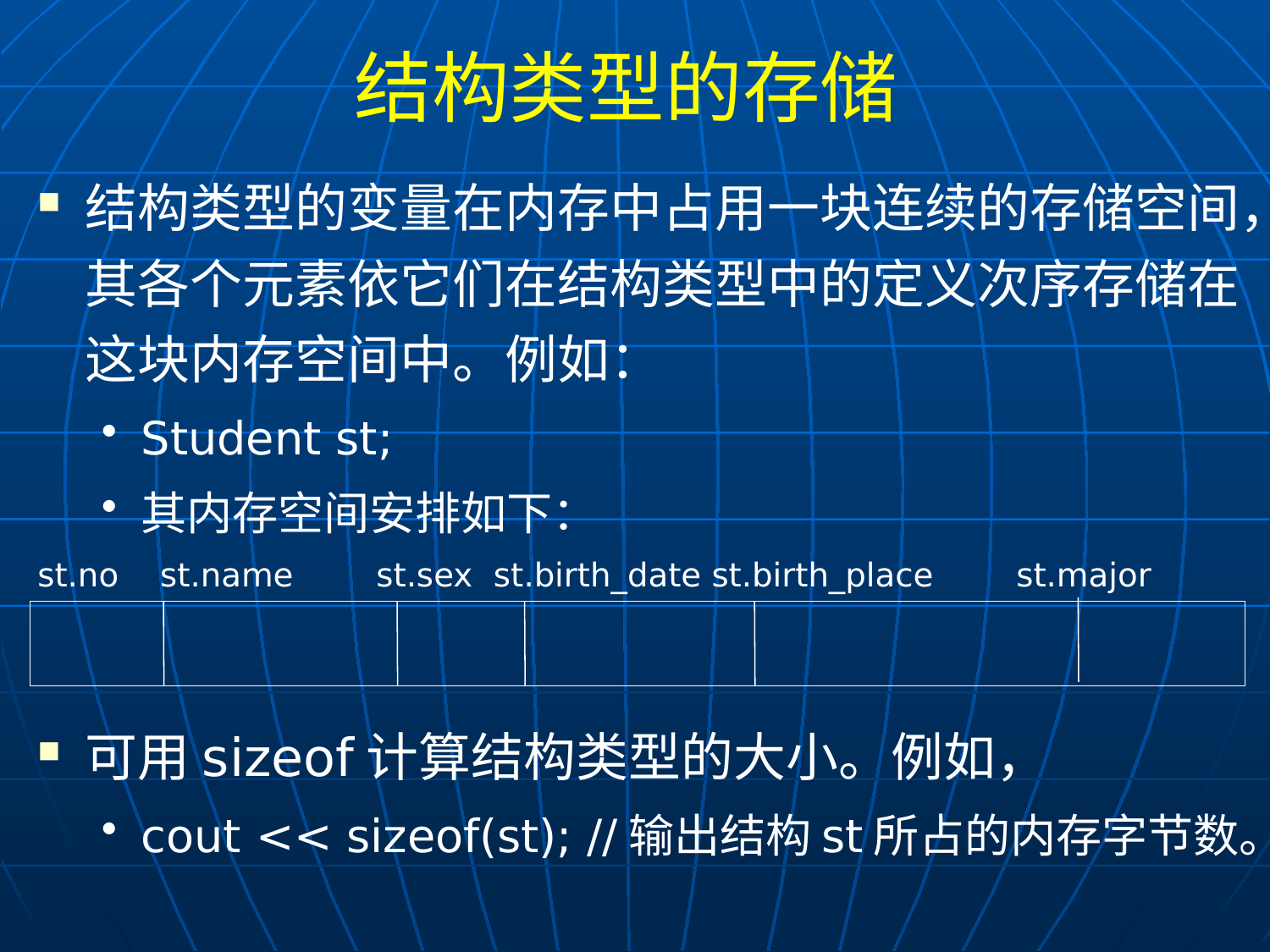

# 结构类型的存储
结构类型的变量在内存中占用一块连续的存储空间，其各个元素依它们在结构类型中的定义次序存储在这块内存空间中。例如：
Student st;
其内存空间安排如下：
st.no    st.name        st.sex  st.birth_date st.birth_place        st.major

可用sizeof计算结构类型的大小。例如，
cout << sizeof(st); //输出结构st所占的内存字节数。